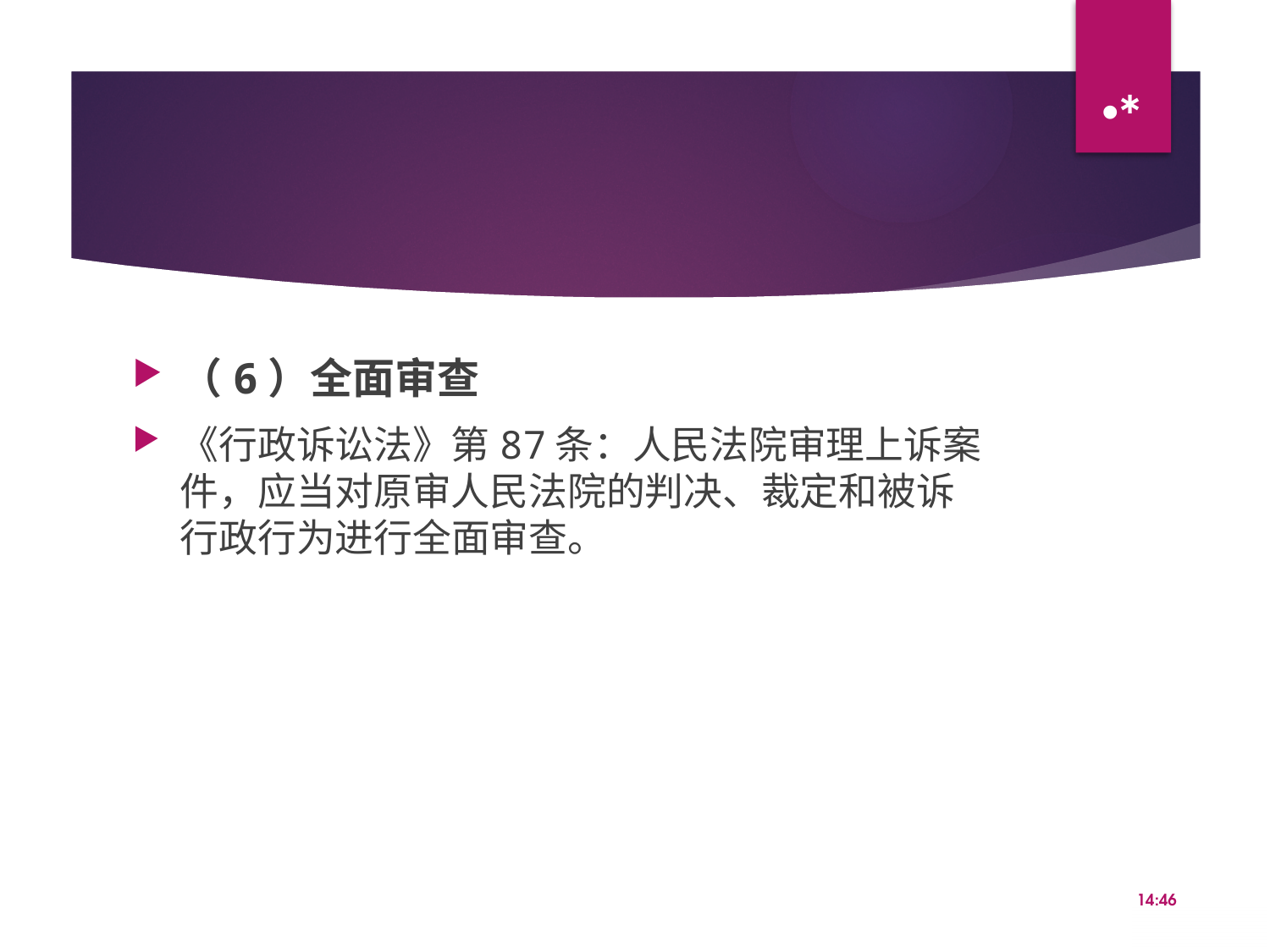

*
#
（6）全面审查
《行政诉讼法》第87条：人民法院审理上诉案件，应当对原审人民法院的判决、裁定和被诉行政行为进行全面审查。

14:46